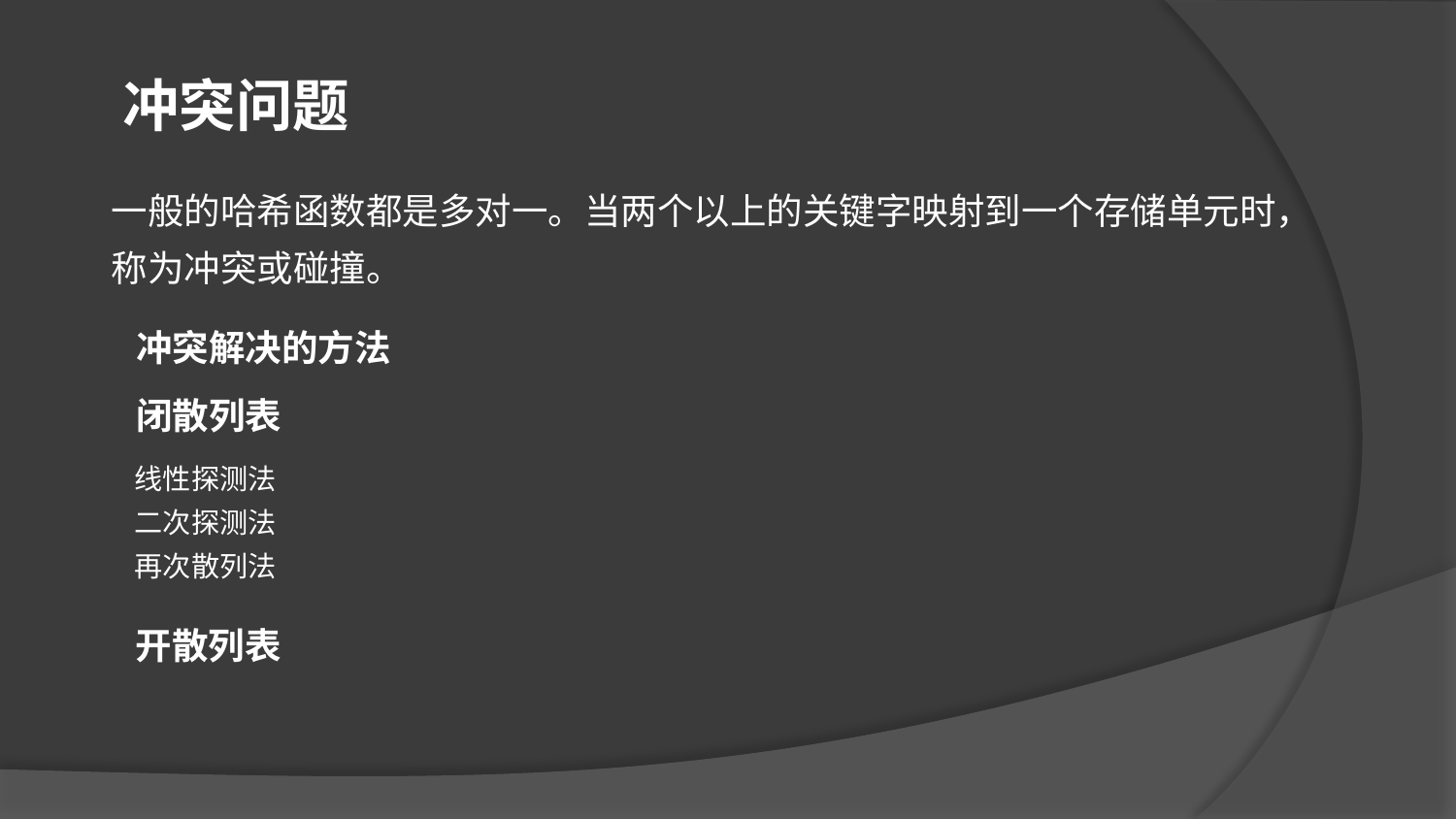

冲突问题
一般的哈希函数都是多对一。当两个以上的关键字映射到一个存储单元时，称为冲突或碰撞。
冲突解决的方法
闭散列表
线性探测法
二次探测法
再次散列法
开散列表